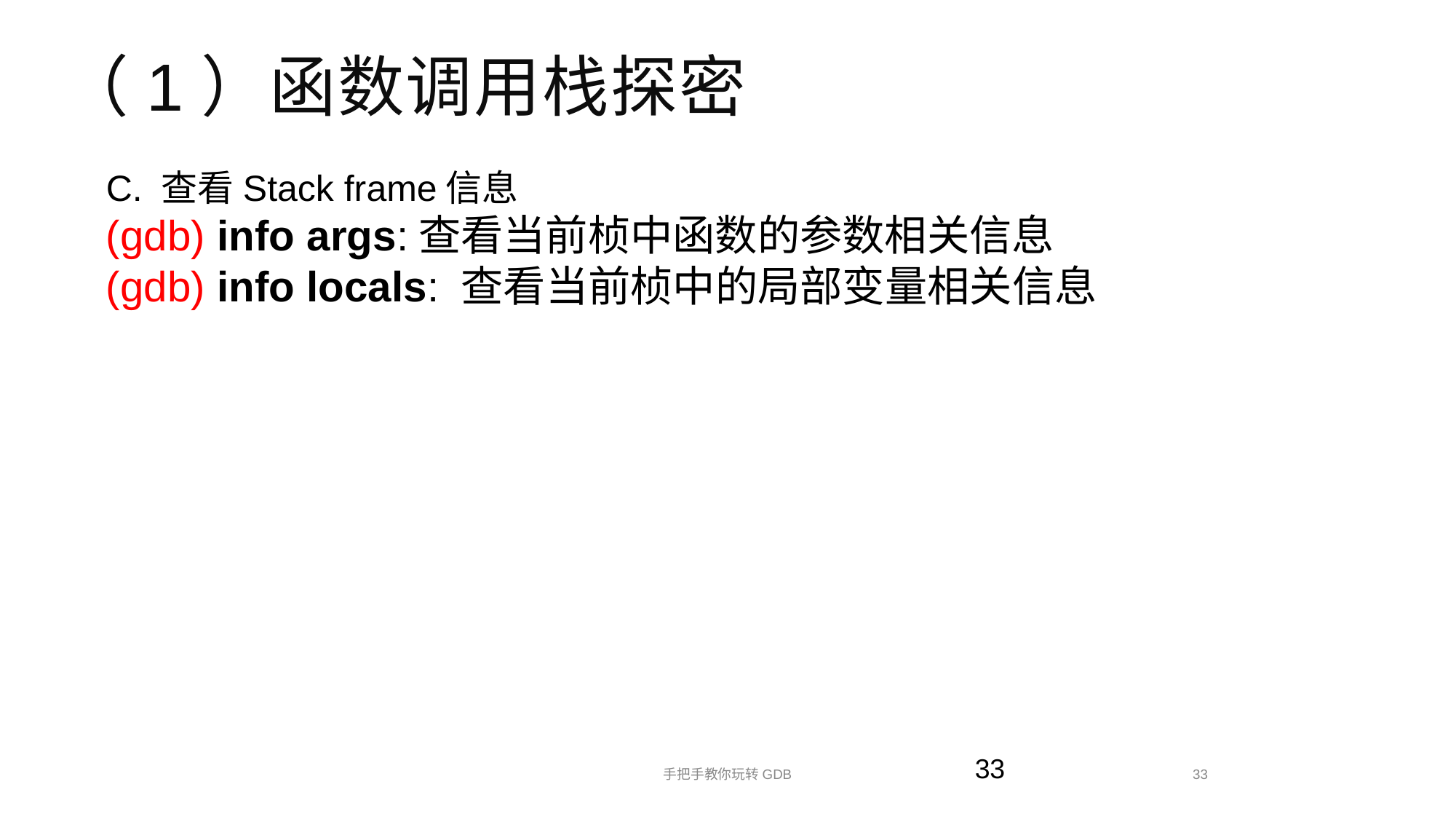

（1）函数调用栈探密
C. 查看Stack frame信息
(gdb) info args:查看当前桢中函数的参数相关信息
(gdb) info locals: 查看当前桢中的局部变量相关信息

手把手教你玩转GDB
33
33